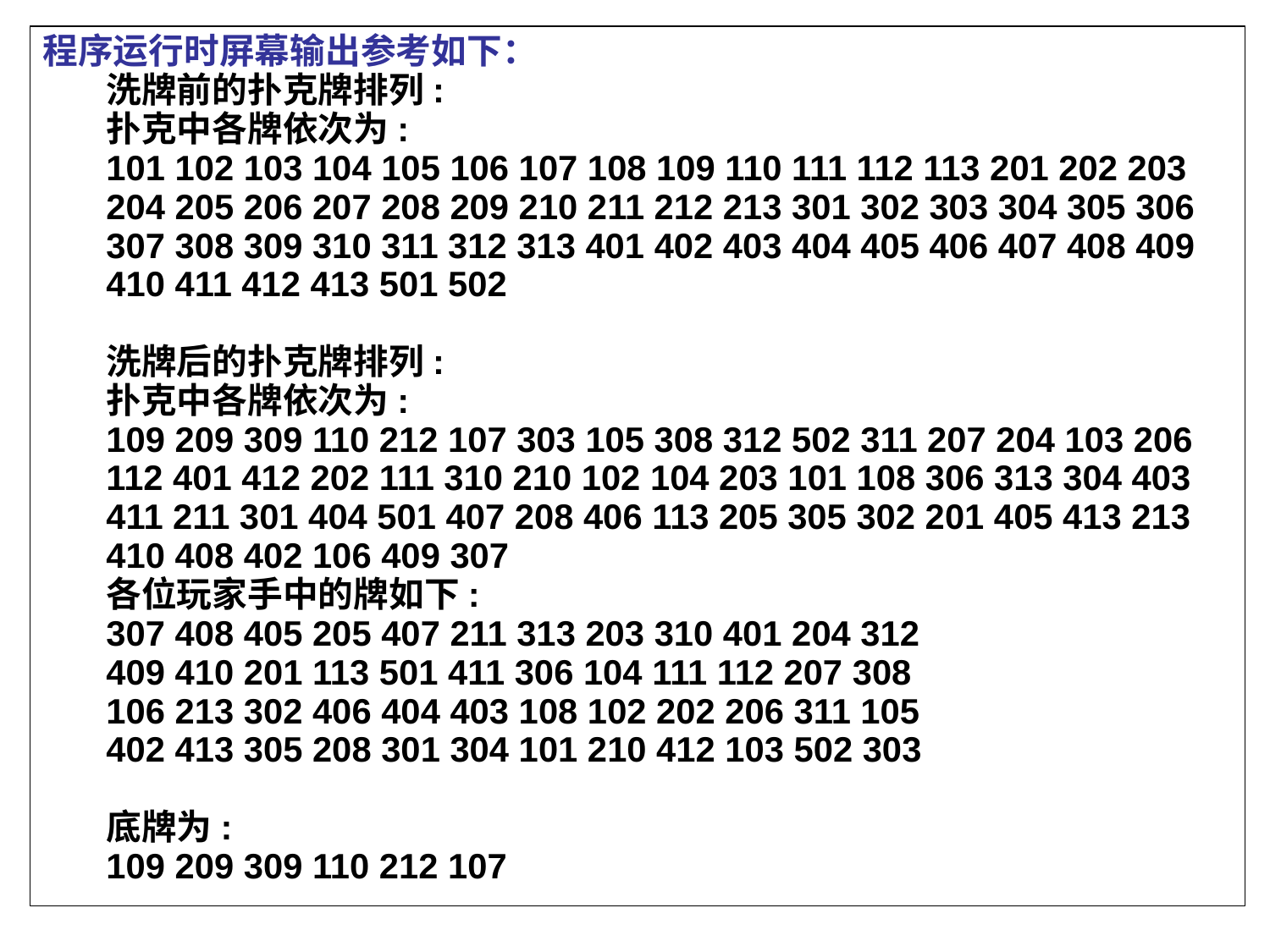

程序运行时屏幕输出参考如下：
洗牌前的扑克牌排列:
扑克中各牌依次为:
101 102 103 104 105 106 107 108 109 110 111 112 113 201 202 203 204 205 206 207 208 209 210 211 212 213 301 302 303 304 305 306 307 308 309 310 311 312 313 401 402 403 404 405 406 407 408 409 410 411 412 413 501 502

洗牌后的扑克牌排列:
扑克中各牌依次为:
109 209 309 110 212 107 303 105 308 312 502 311 207 204 103 206 112 401 412 202 111 310 210 102 104 203 101 108 306 313 304 403 411 211 301 404 501 407 208 406 113 205 305 302 201 405 413 213 410 408 402 106 409 307
各位玩家手中的牌如下:
307 408 405 205 407 211 313 203 310 401 204 312
409 410 201 113 501 411 306 104 111 112 207 308
106 213 302 406 404 403 108 102 202 206 311 105
402 413 305 208 301 304 101 210 412 103 502 303

底牌为:
109 209 309 110 212 107